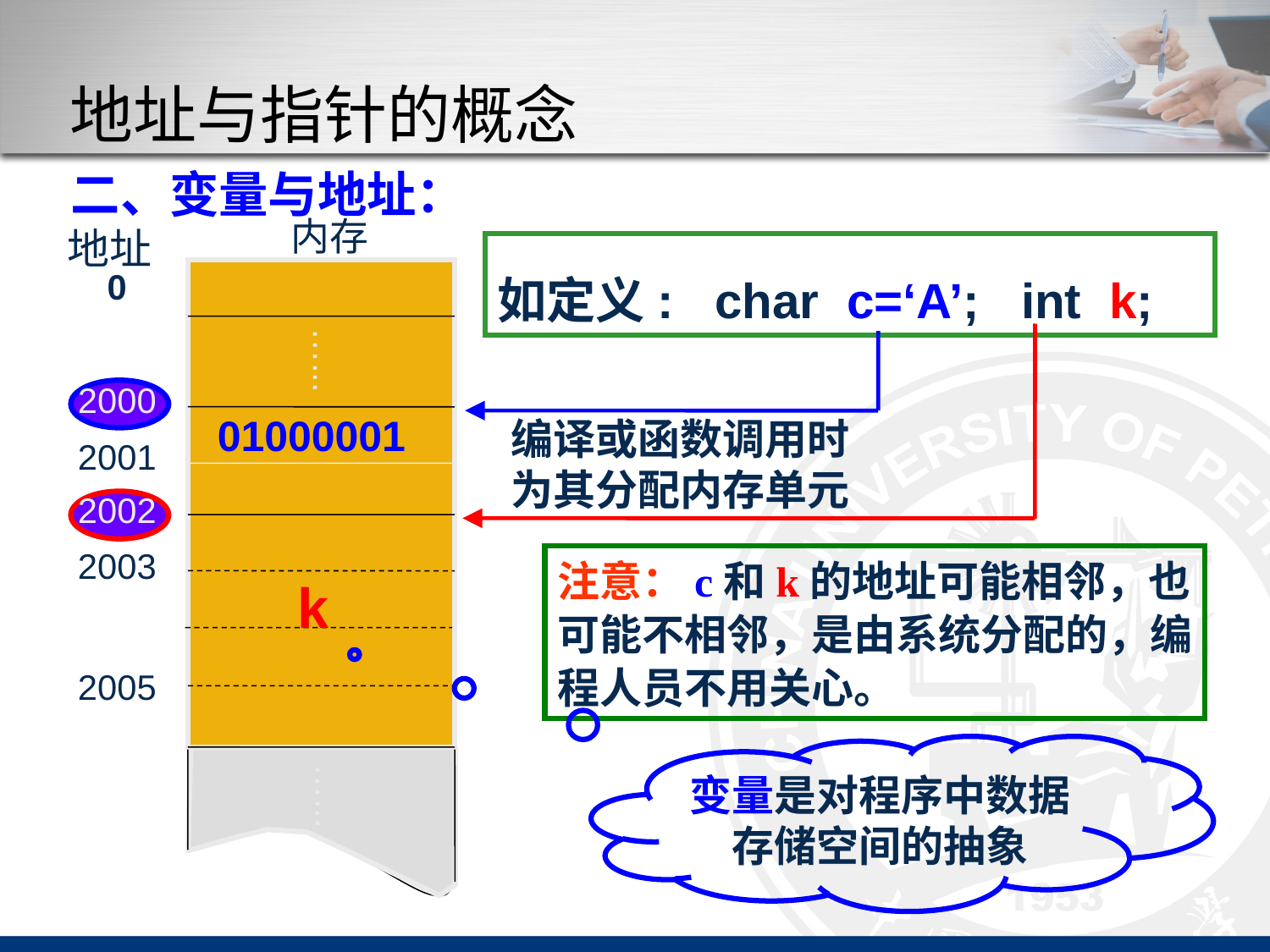

# 地址与指针的概念
 二、变量与地址：
内存
0

…...
2000

2001

2002

2003

2005

…...

地址
如定义:   char  c=‘A’;   int  k;

01000001
编译或函数调用时为其分配内存单元
注意：c和k的地址可能相邻，也可能不相邻，是由系统分配的，编程人员不用关心。
k
变量是对程序中数据
存储空间的抽象